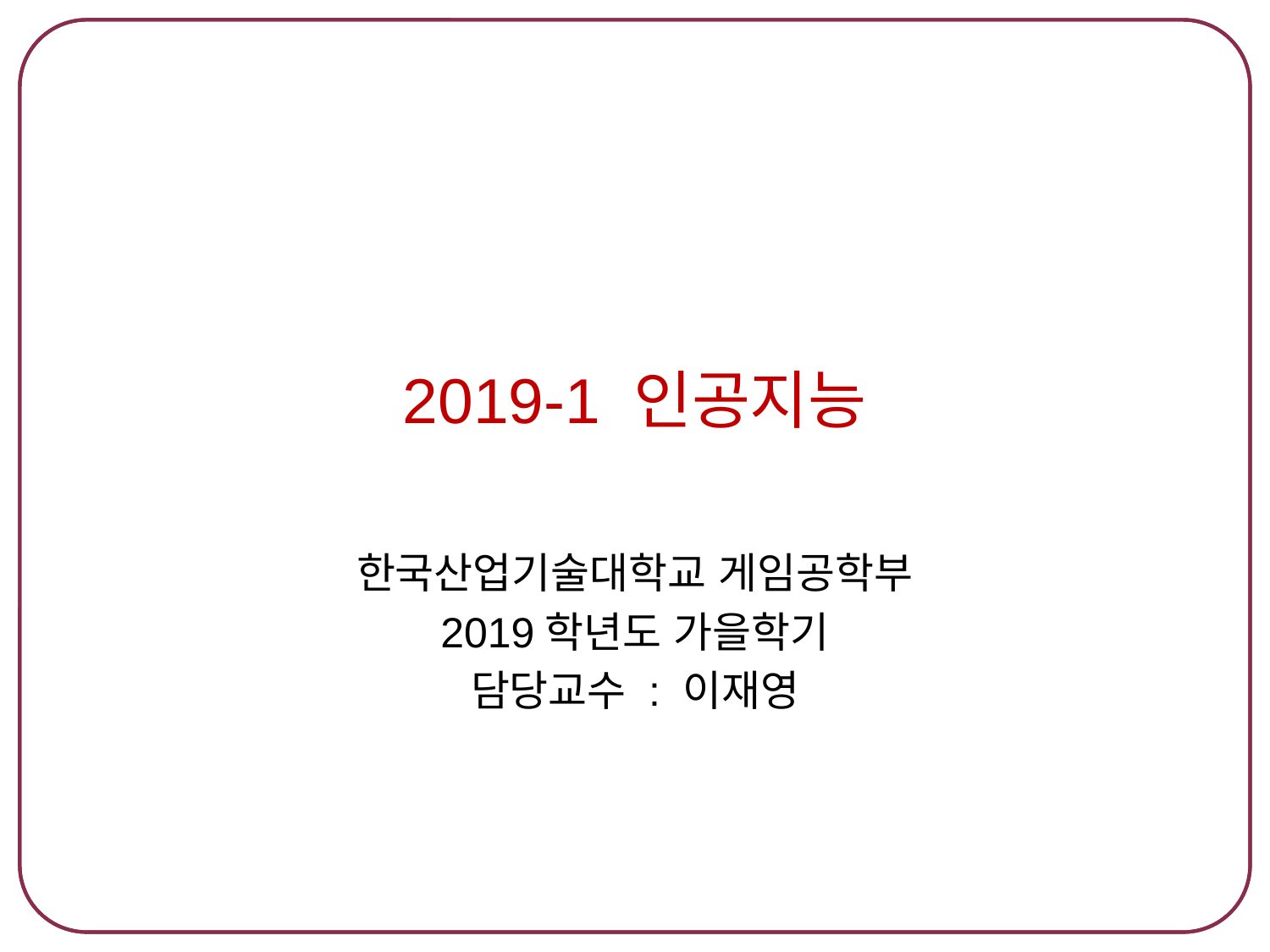

# 2019-1 인공지능
한국산업기술대학교 게임공학부
2019학년도 가을학기
담당교수 : 이재영